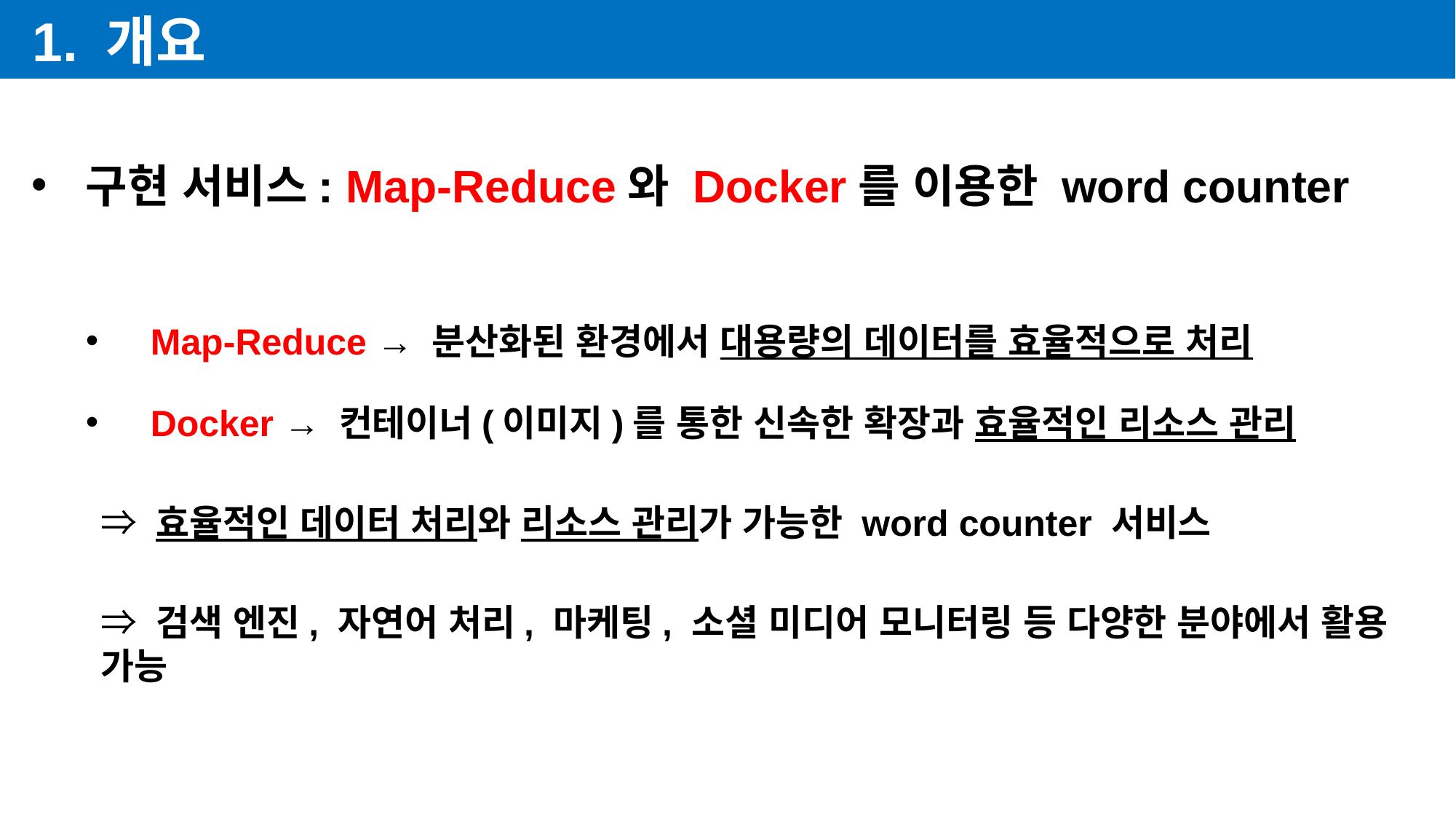

1. 개요
구현 서비스: Map-Reduce와 Docker를 이용한 word counter
 Map-Reduce → 분산화된 환경에서 대용량의 데이터를 효율적으로 처리
 Docker → 컨테이너(이미지)를 통한 신속한 확장과 효율적인 리소스 관리
⇒ 효율적인 데이터 처리와 리소스 관리가 가능한 word counter 서비스
⇒ 검색 엔진, 자연어 처리, 마케팅, 소셜 미디어 모니터링 등 다양한 분야에서 활용 가능